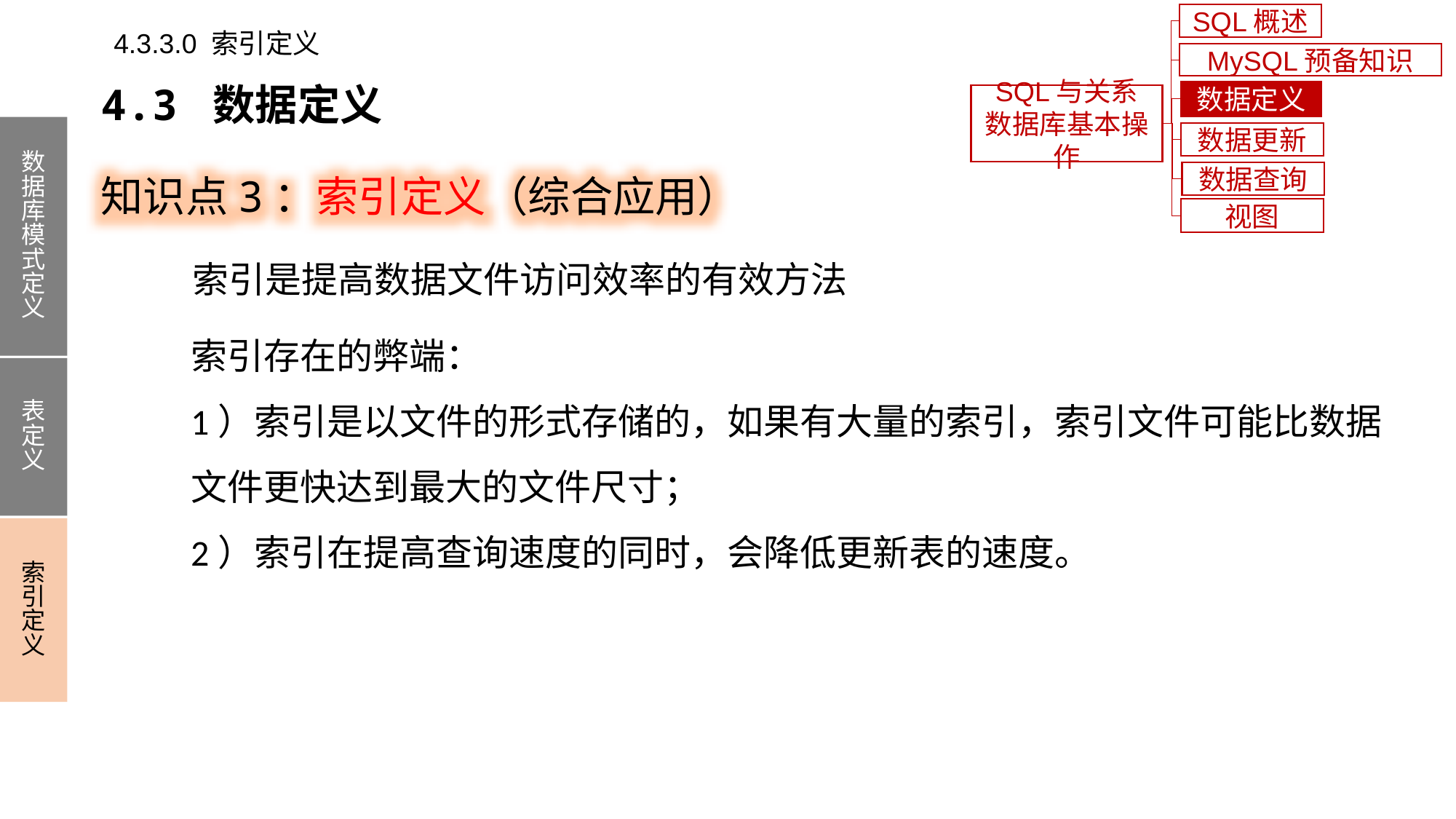

SQL概述
4.3.3.0 索引定义
MySQL预备知识
4.3 数据定义
数据定义
SQL与关系数据库基本操作
数据库模式定义
表定义
索引定义
数据更新
知识点3：索引定义（综合应用）
数据查询
视图
索引是提高数据文件访问效率的有效方法
索引存在的弊端：
1）索引是以文件的形式存储的，如果有大量的索引，索引文件可能比数据
文件更快达到最大的文件尺寸；
2）索引在提高查询速度的同时，会降低更新表的速度。